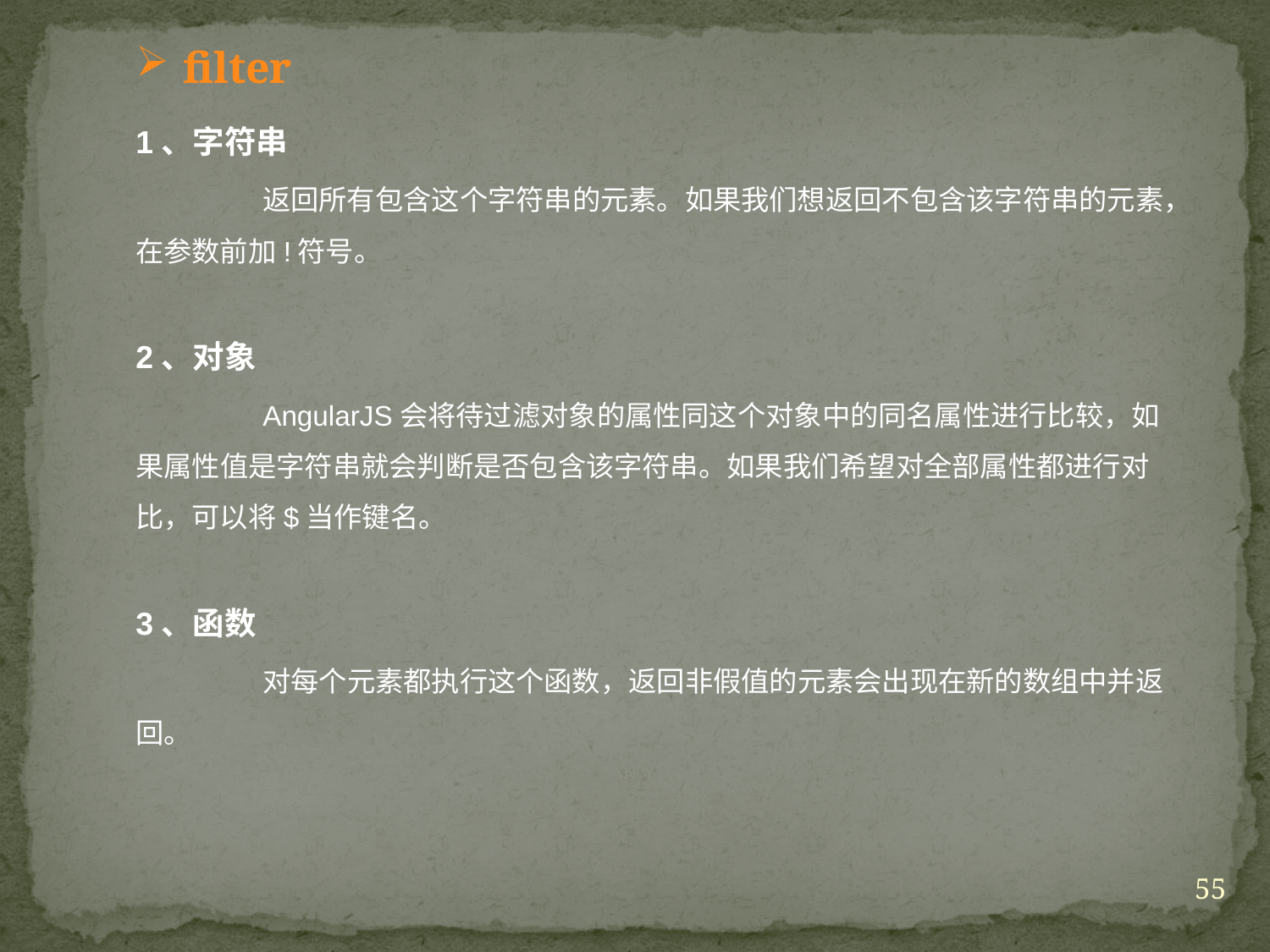

filter
1、字符串
	返回所有包含这个字符串的元素。如果我们想返回不包含该字符串的元素，在参数前加!符号。

2、对象
	AngularJS会将待过滤对象的属性同这个对象中的同名属性进行比较，如果属性值是字符串就会判断是否包含该字符串。如果我们希望对全部属性都进行对比，可以将$当作键名。

3、函数
	对每个元素都执行这个函数，返回非假值的元素会出现在新的数组中并返回。
55